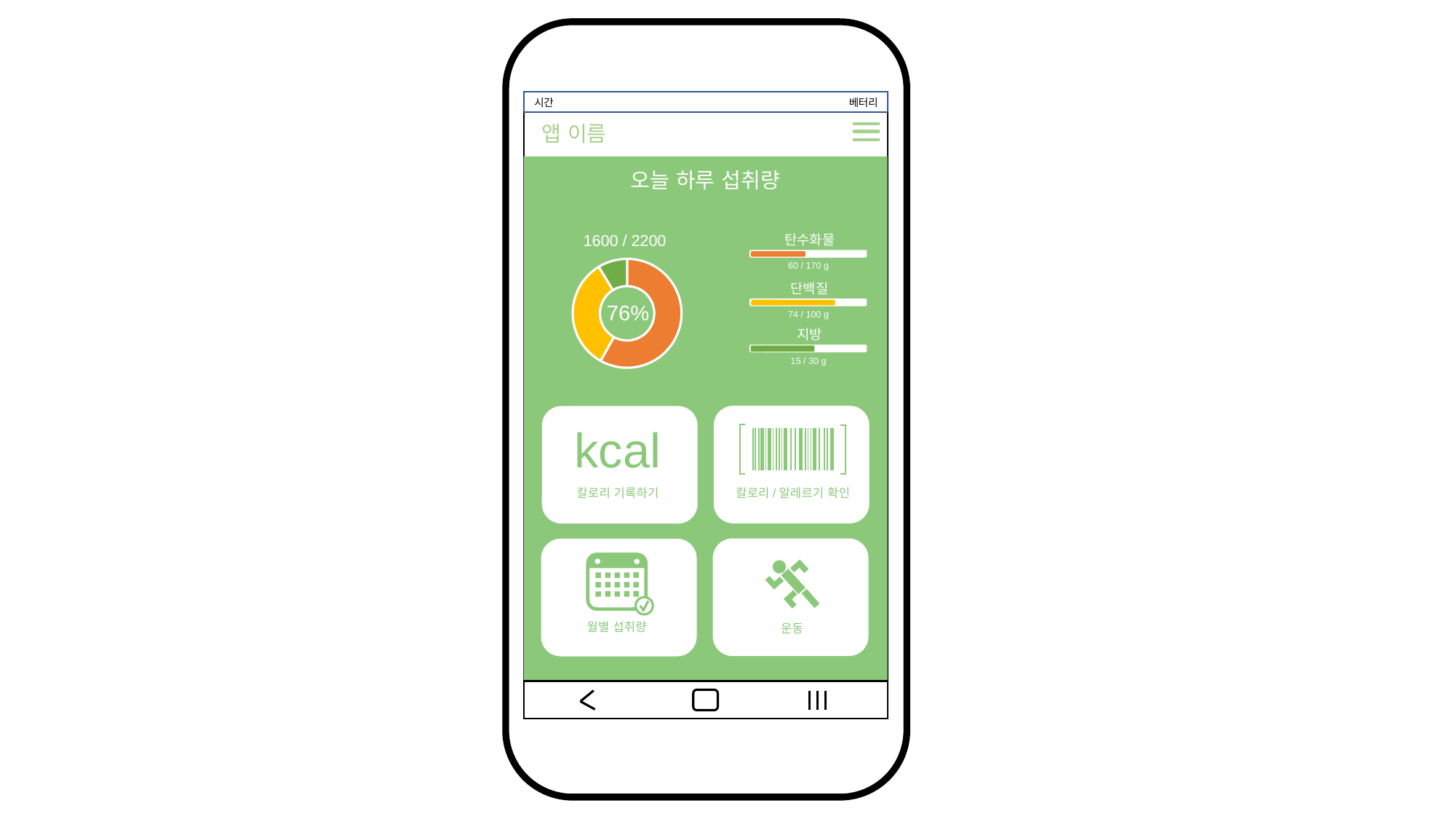

시간
베터리

앱 이름

오늘 하루 섭취량
1600 / 2200
탄수화물

60 / 170 g

### Chart

| Category | 판매 |
|---|---|
| 탄수화물 | 140.0 |
| 단백질 | 80.0 |
| 지방 | 21.0 |
단백질
76%

74 / 100 g
지방

15 / 30 g

kcal
칼로리/알레르기 확인
칼로리 기록하기

월별 섭취량
운동